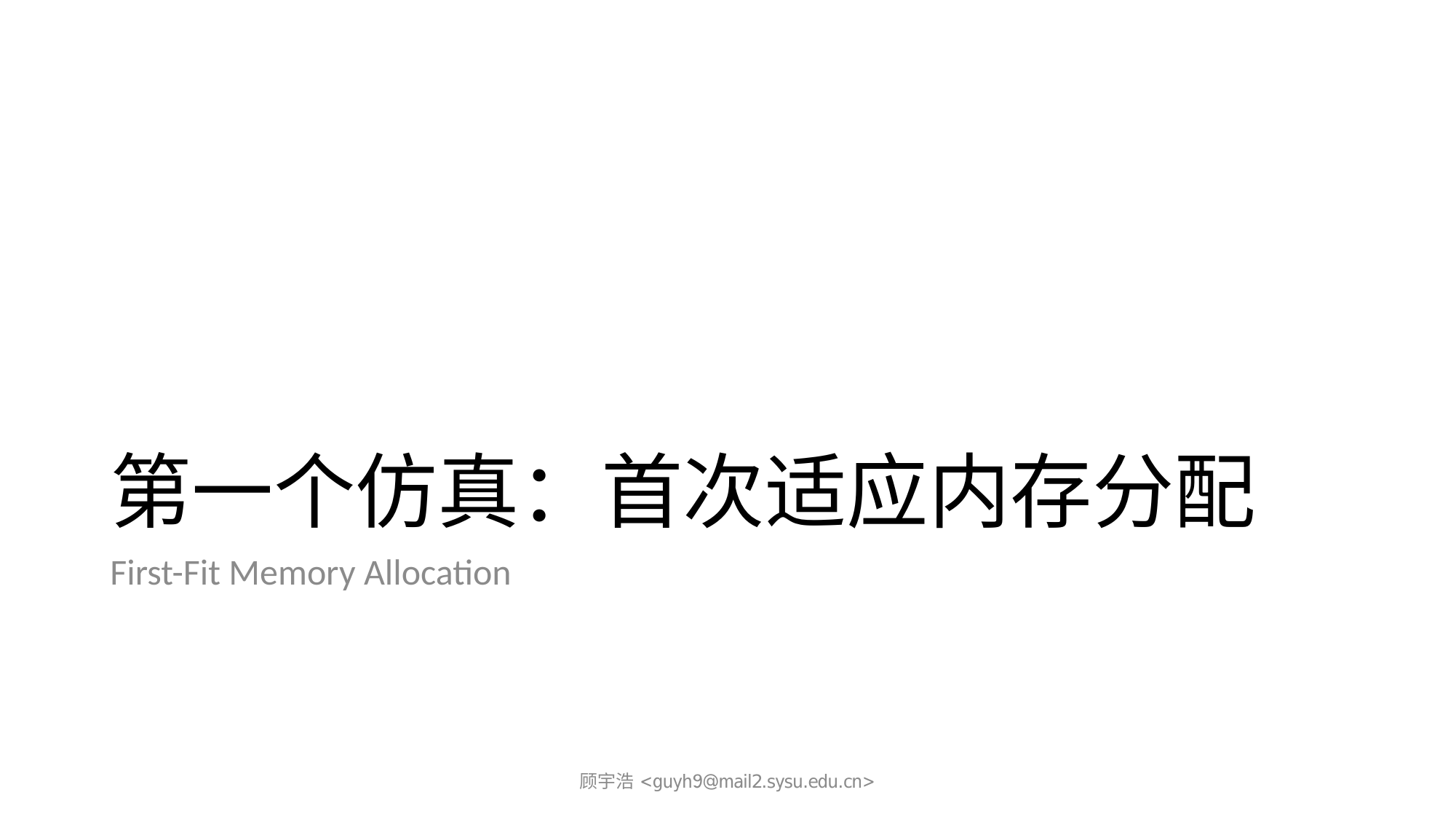

# 第一个仿真：首次适应内存分配
First-Fit Memory Allocation

顾宇浩 <guyh9@mail2.sysu.edu.cn>
7